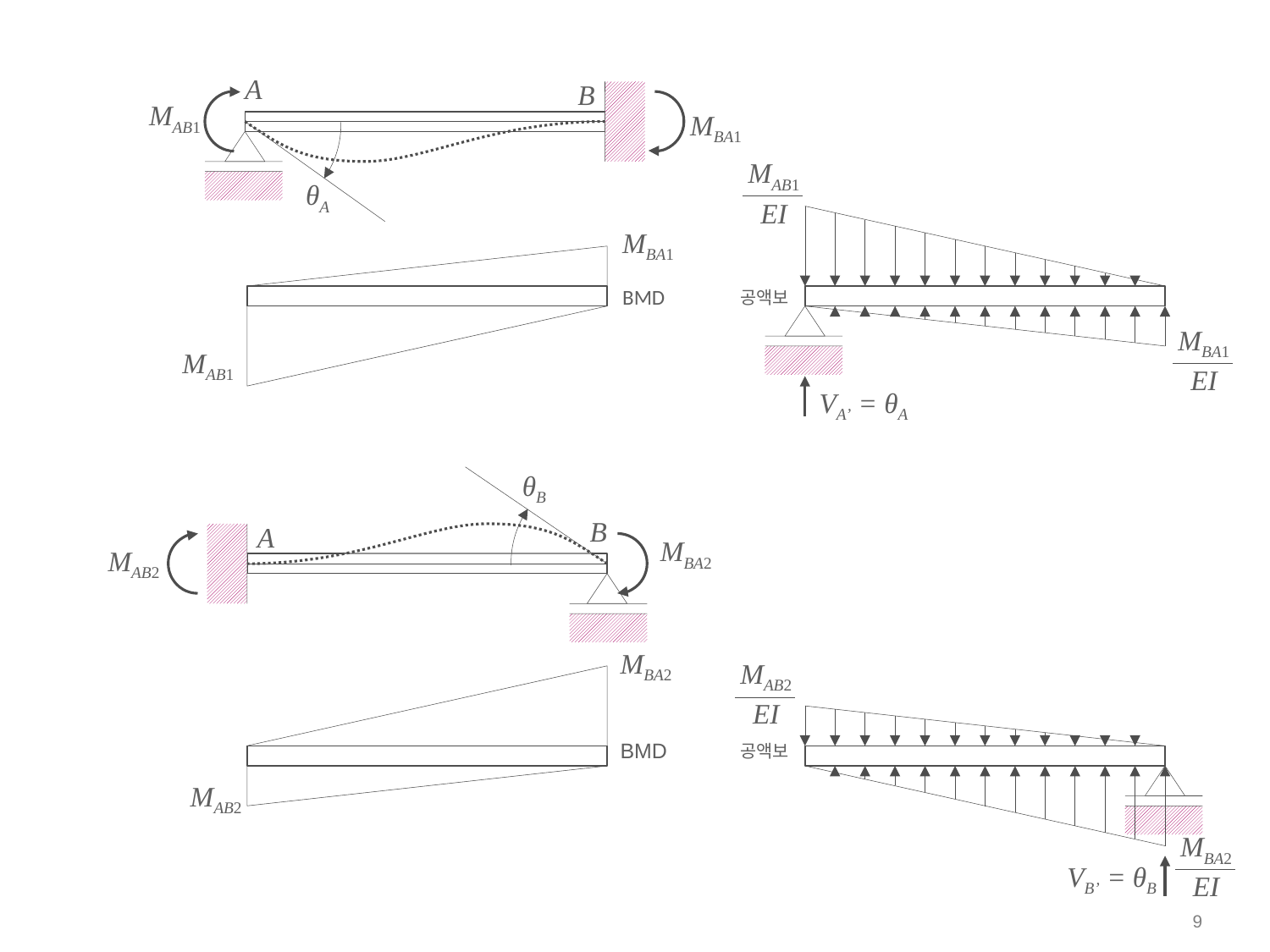

A
B

MAB1

MBA1

θA
MAB1
EI
공액보

MBA1
EI
VA’ = θA
MBA1

BMD

MAB1

θB
B
A

MBA2

MAB2

MBA2

BMD

MAB2
MAB2
EI
공액보

MBA2
EI
VB’ = θB